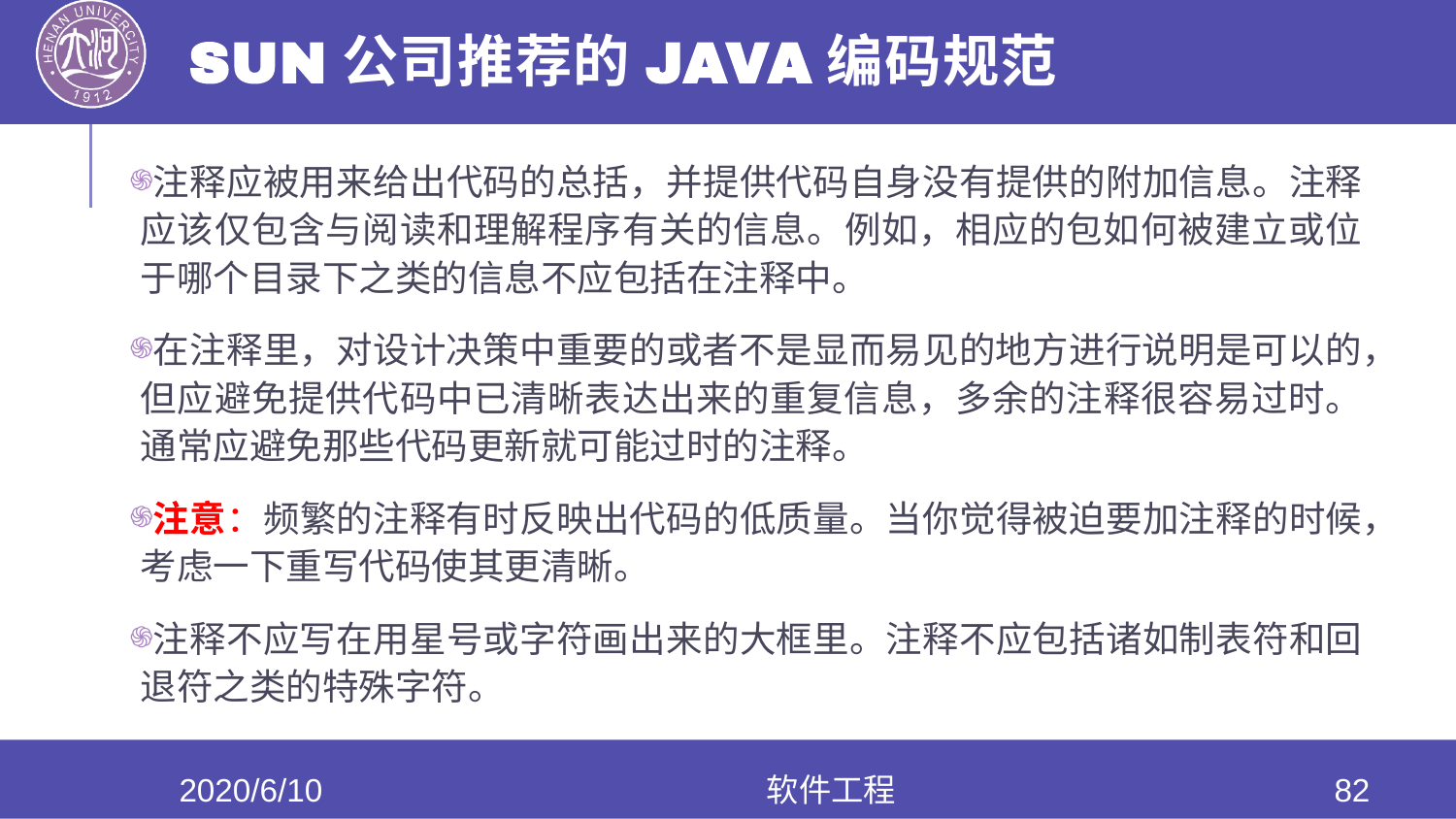

# Sun公司推荐的Java编码规范
注释应被用来给出代码的总括，并提供代码自身没有提供的附加信息。注释应该仅包含与阅读和理解程序有关的信息。例如，相应的包如何被建立或位于哪个目录下之类的信息不应包括在注释中。
在注释里，对设计决策中重要的或者不是显而易见的地方进行说明是可以的，但应避免提供代码中已清晰表达出来的重复信息，多余的注释很容易过时。通常应避免那些代码更新就可能过时的注释。
注意：频繁的注释有时反映出代码的低质量。当你觉得被迫要加注释的时候，考虑一下重写代码使其更清晰。
注释不应写在用星号或字符画出来的大框里。注释不应包括诸如制表符和回退符之类的特殊字符。

2020/6/10
软件工程
82